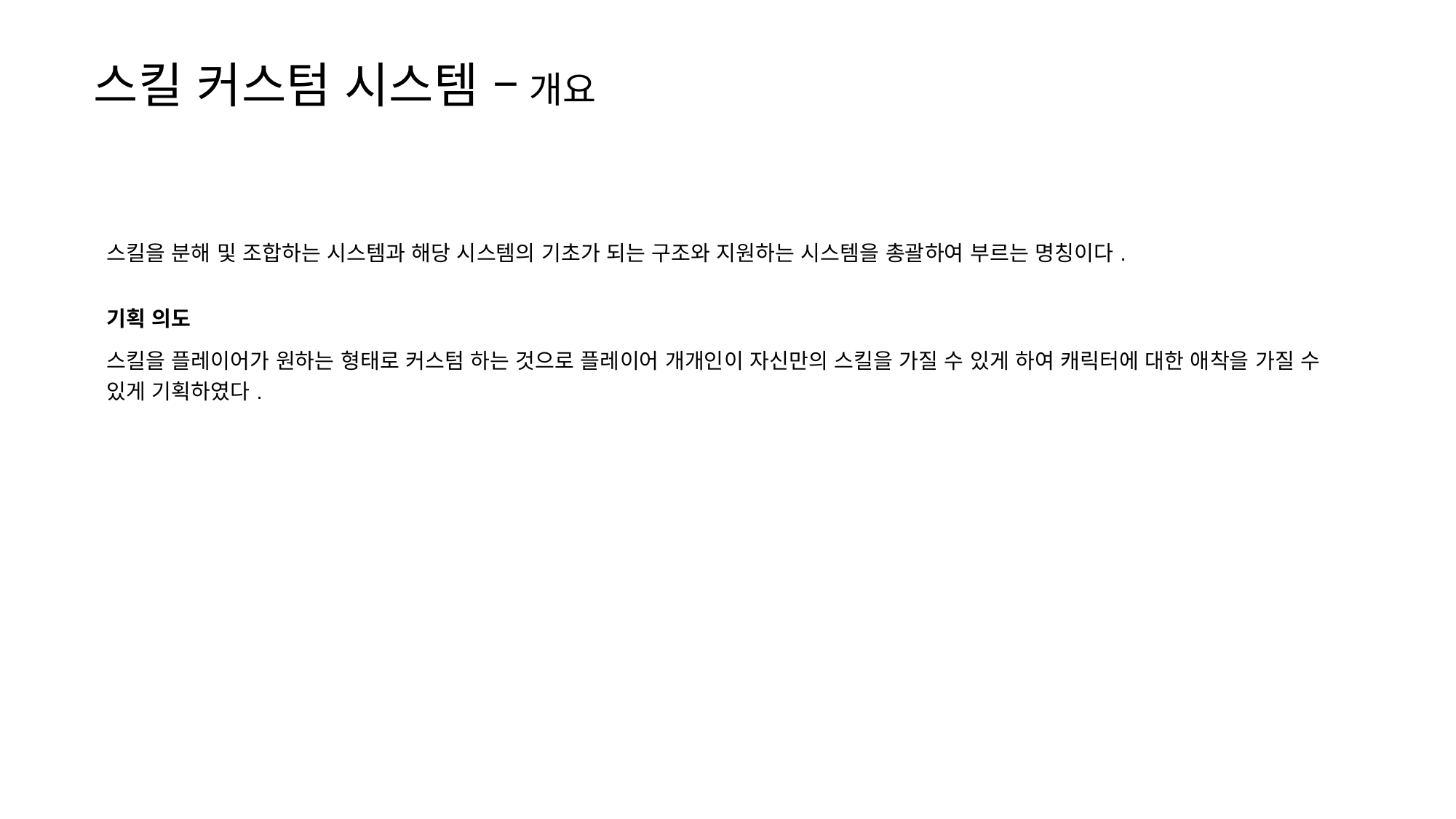

스킬 커스텀 시스템 – 개요
| 스킬을 분해 및 조합하는 시스템과 해당 시스템의 기초가 되는 구조와 지원하는 시스템을 총괄하여 부르는 명칭이다. |
| --- |
| 기획 의도 |
| 스킬을 플레이어가 원하는 형태로 커스텀 하는 것으로 플레이어 개개인이 자신만의 스킬을 가질 수 있게 하여 캐릭터에 대한 애착을 가질 수 있게 기획하였다. |